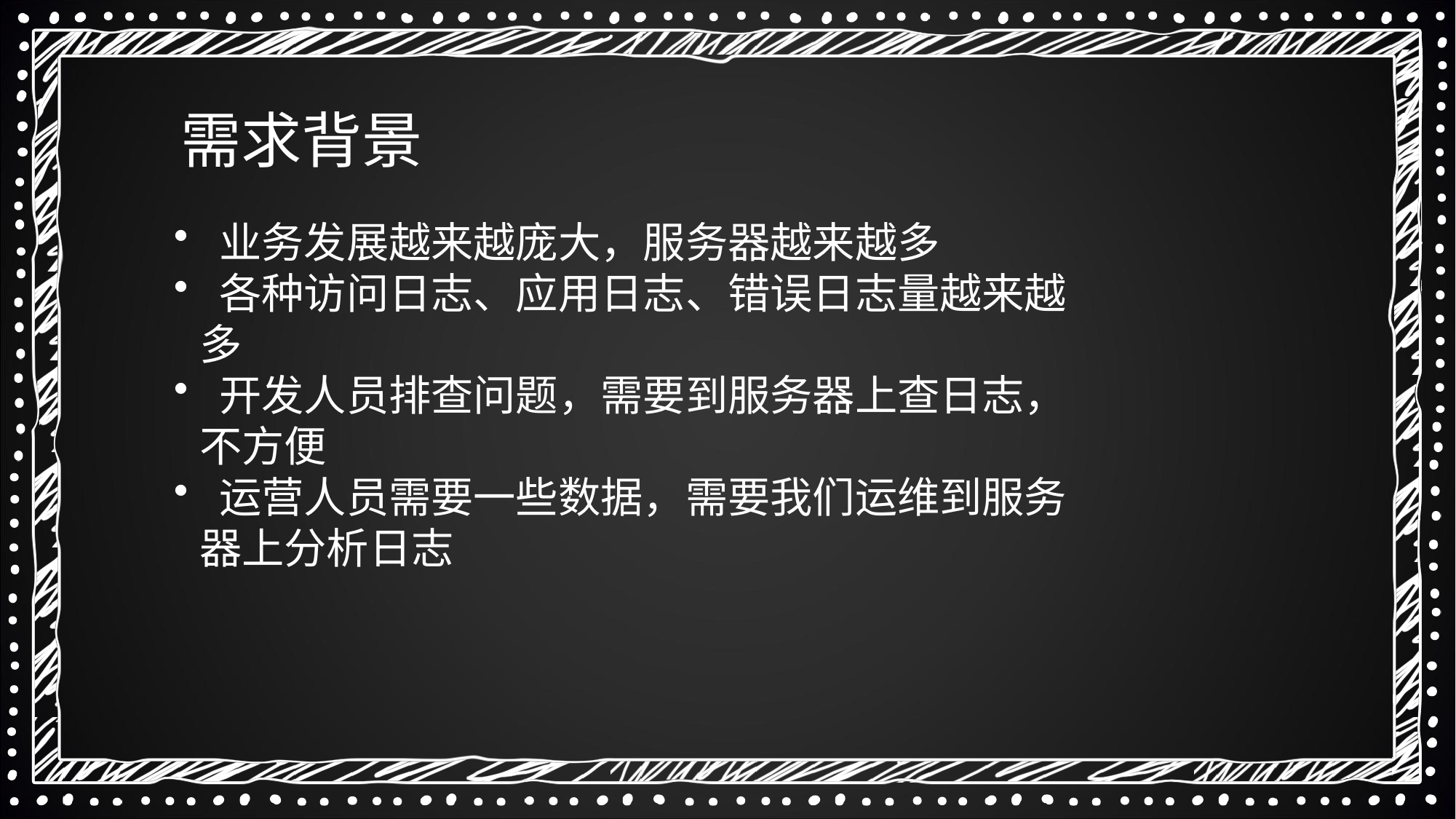

需求背景
 业务发展越来越庞大，服务器越来越多
 各种访问日志、应用日志、错误日志量越来越多
 开发人员排查问题，需要到服务器上查日志，不方便
 运营人员需要一些数据，需要我们运维到服务器上分析日志